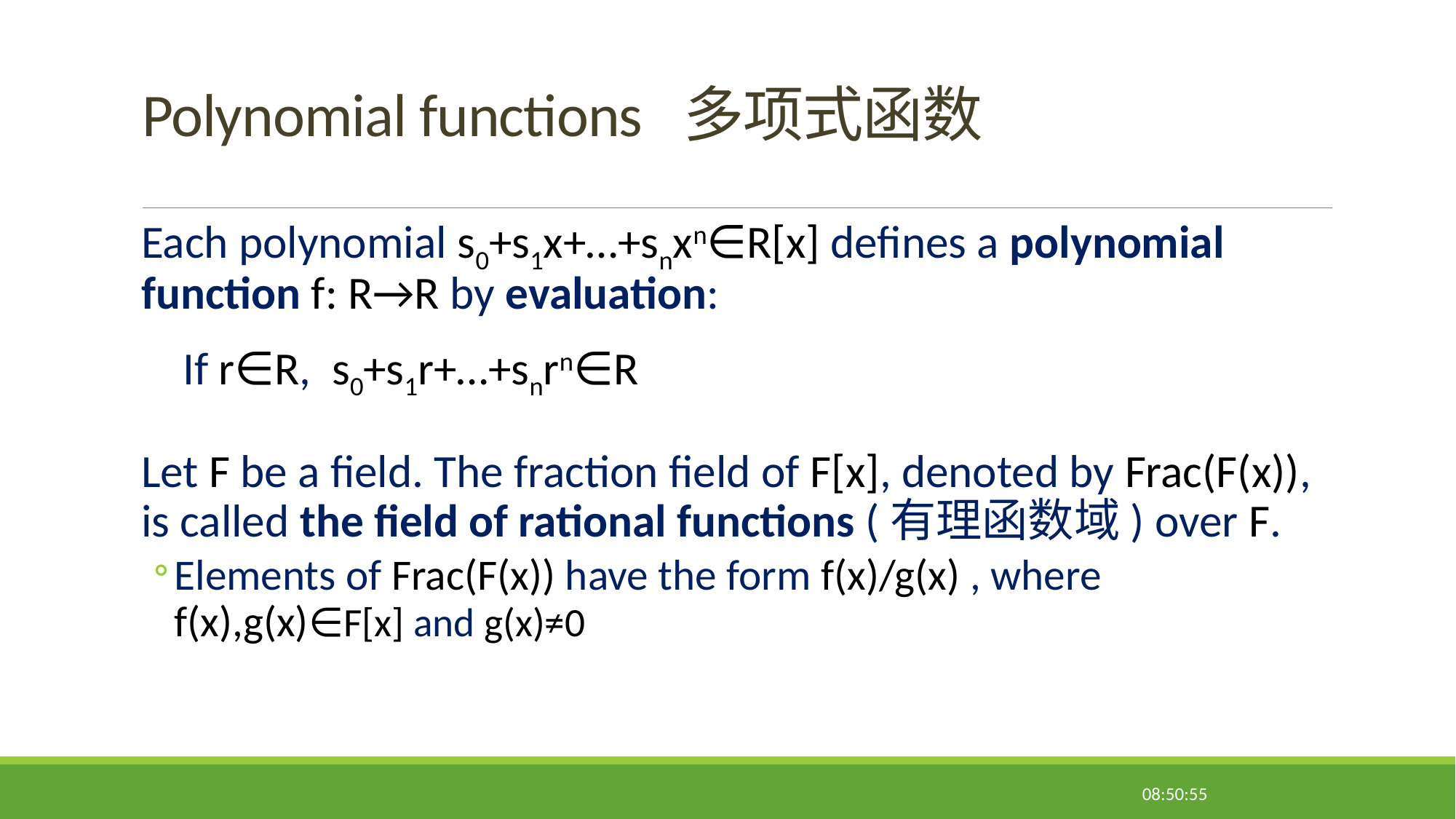

# Polynomial functions  多项式函数
Each polynomial s0+s1x+…+snxn∈R[x] defines a polynomial function f: R→R by evaluation:
    If r∈R,  s0+s1r+…+snrn∈R
Let F be a field. The fraction field of F[x], denoted by Frac(F(x)), is called the field of rational functions (有理函数域) over F.
Elements of Frac(F(x)) have the form f(x)/g(x) , where f(x),g(x)∈F[x] and g(x)≠0
08:50:55